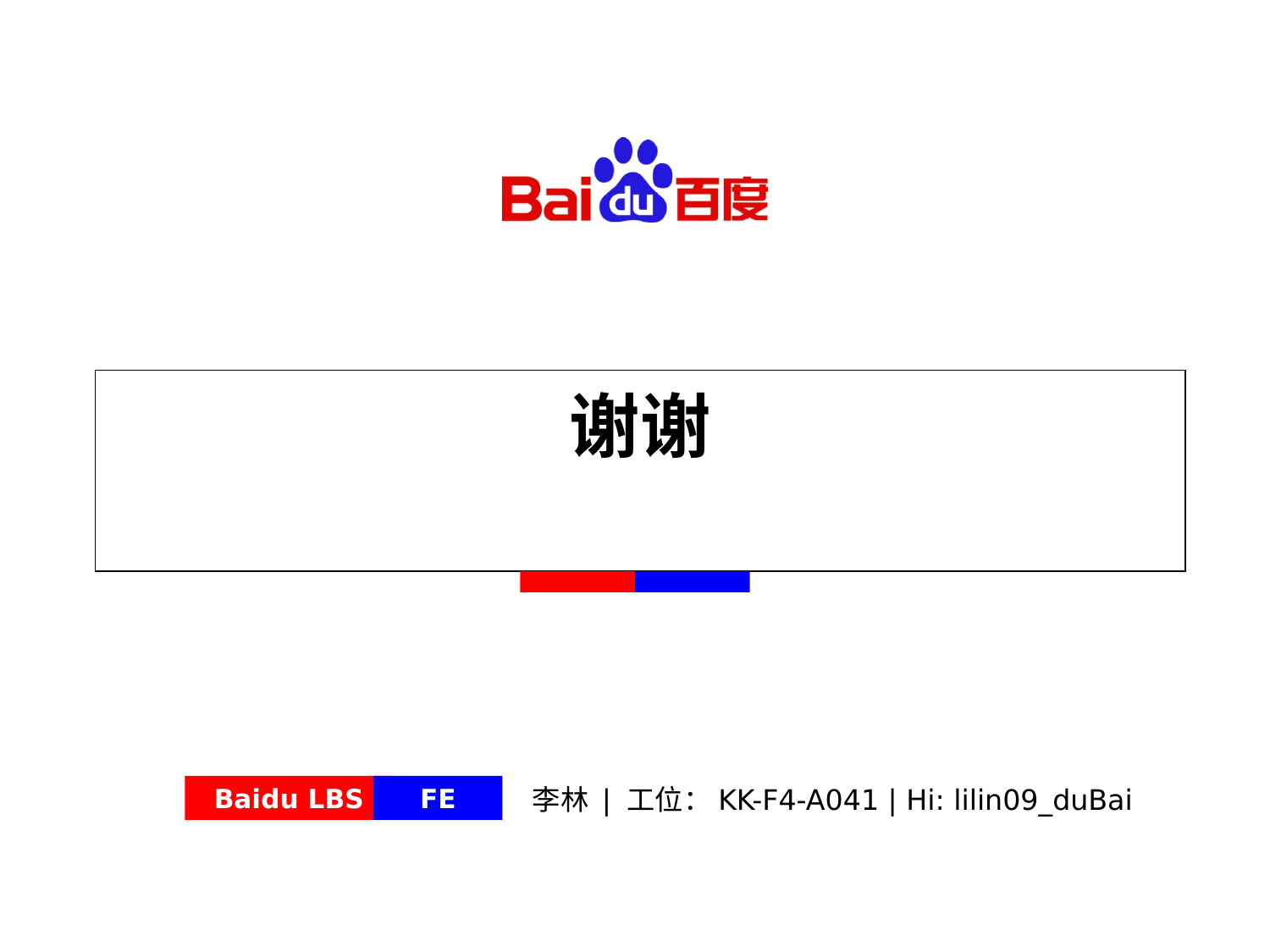

谢谢
Baidu LBS
李林 | 工位：KK-F4-A041 | Hi: lilin09_duBai
FE